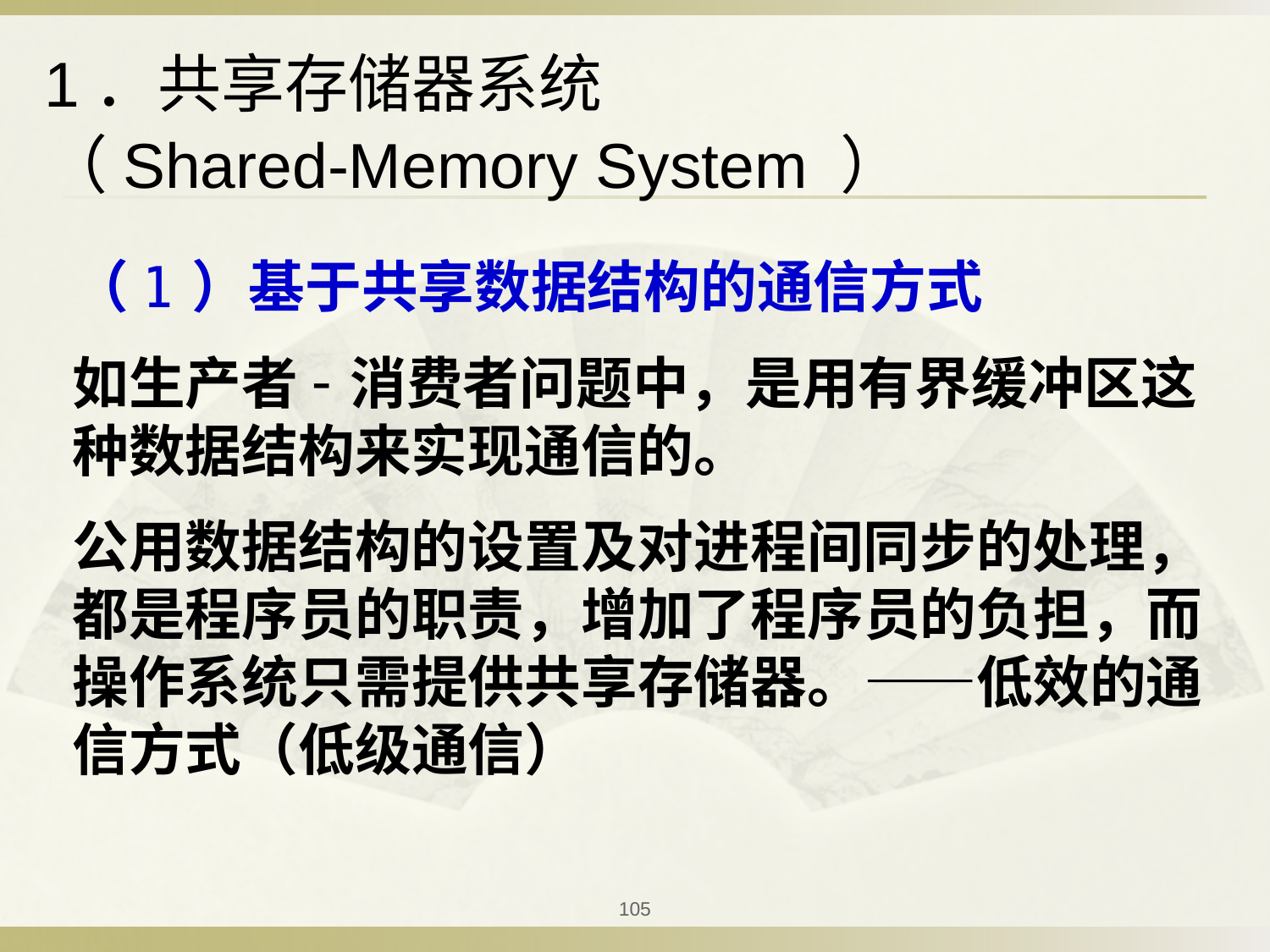

1．共享存储器系统
（Shared-Memory System ）
（1）基于共享数据结构的通信方式
如生产者-消费者问题中，是用有界缓冲区这种数据结构来实现通信的。
公用数据结构的设置及对进程间同步的处理，都是程序员的职责，增加了程序员的负担，而操作系统只需提供共享存储器。——低效的通信方式（低级通信）
105